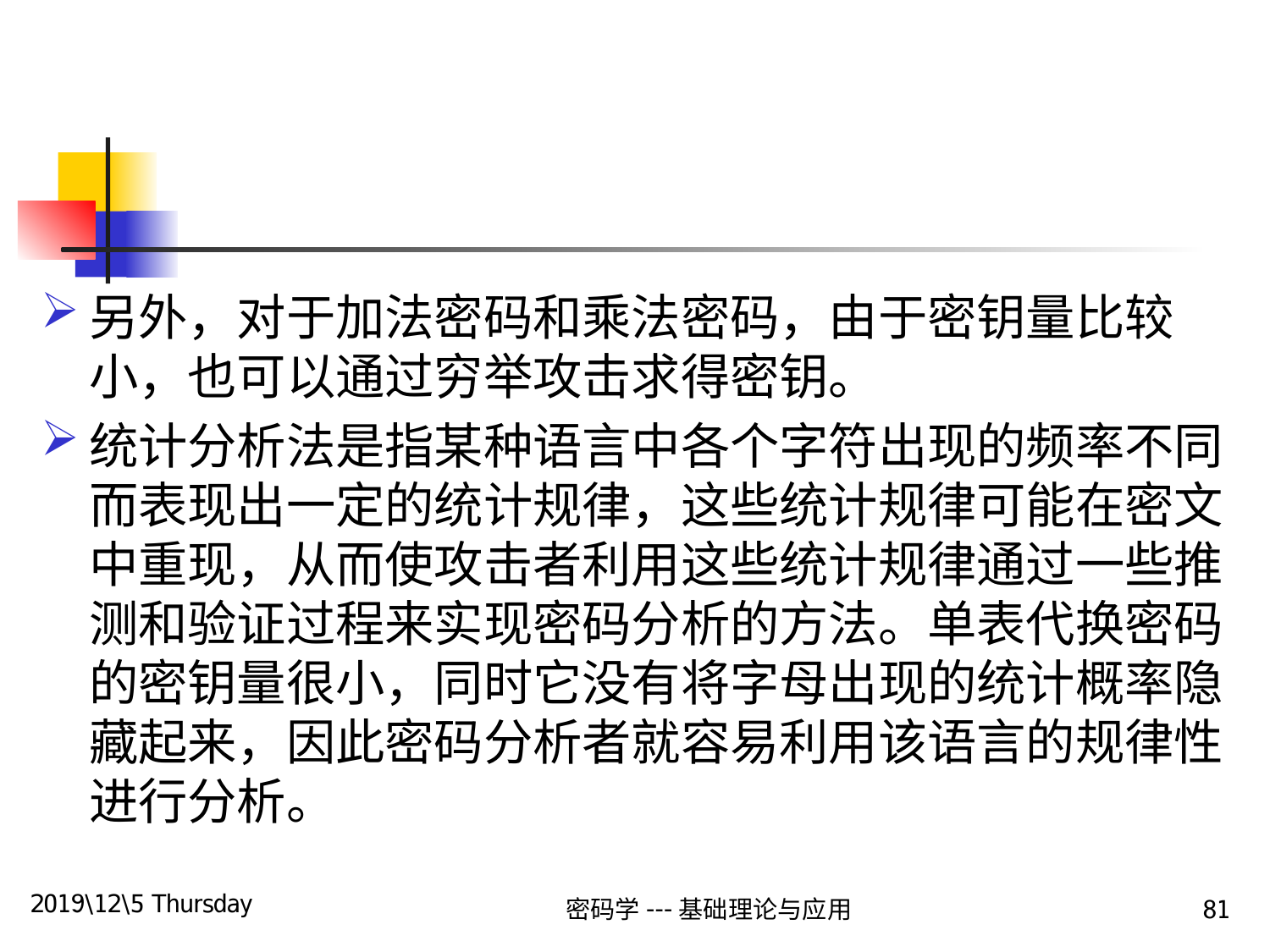

#
另外，对于加法密码和乘法密码，由于密钥量比较小，也可以通过穷举攻击求得密钥。
统计分析法是指某种语言中各个字符出现的频率不同而表现出一定的统计规律，这些统计规律可能在密文中重现，从而使攻击者利用这些统计规律通过一些推测和验证过程来实现密码分析的方法。单表代换密码的密钥量很小，同时它没有将字母出现的统计概率隐藏起来，因此密码分析者就容易利用该语言的规律性进行分析。

密码学---基础理论与应用
81
2019\12\5 Thursday